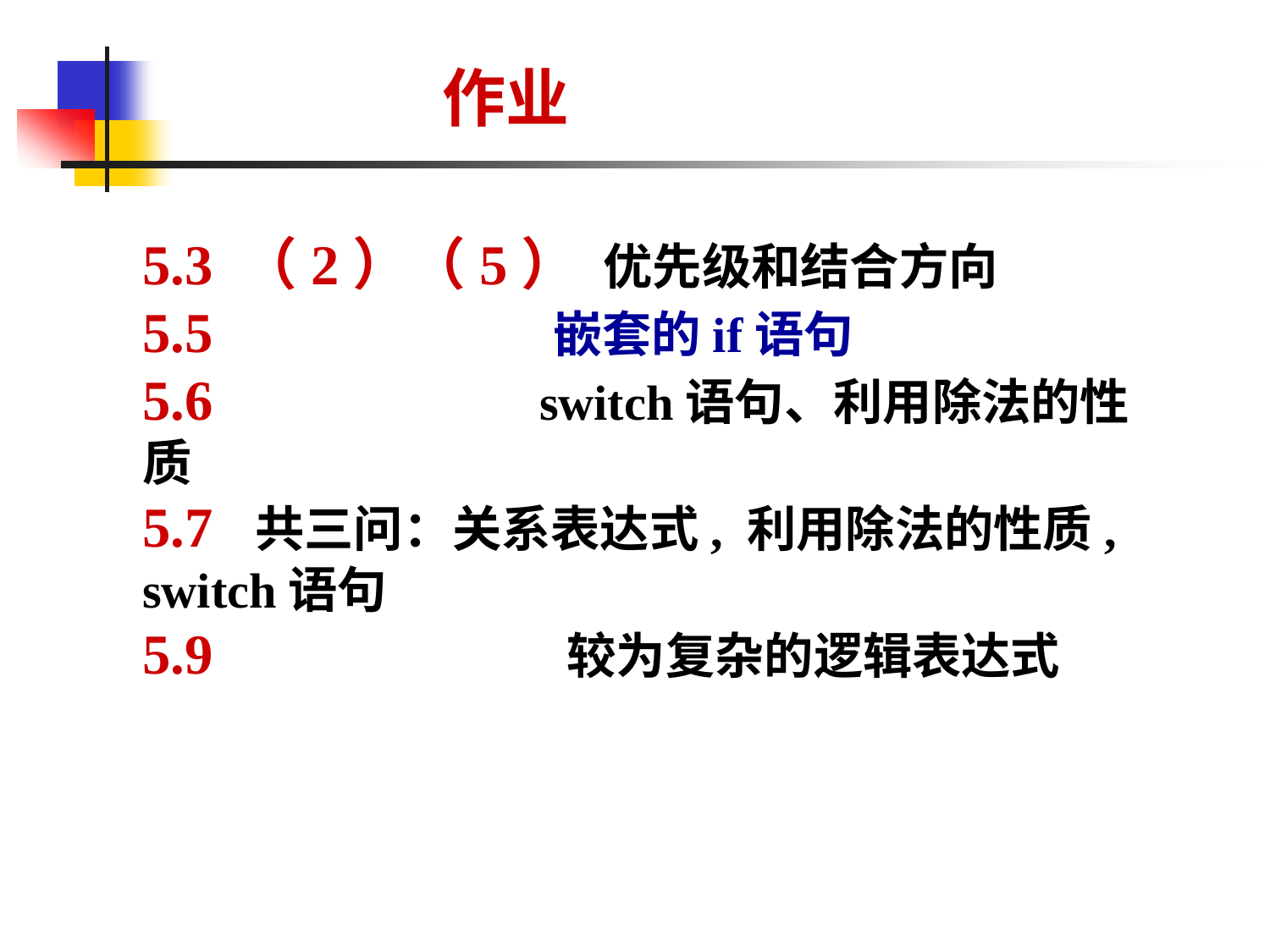

作业
5.3 （2）（5）  优先级和结合方向
5.5                       嵌套的if语句
5.6                       switch语句、利用除法的性质
5.7  共三问：关系表达式, 利用除法的性质, switch语句
5.9                        较为复杂的逻辑表达式